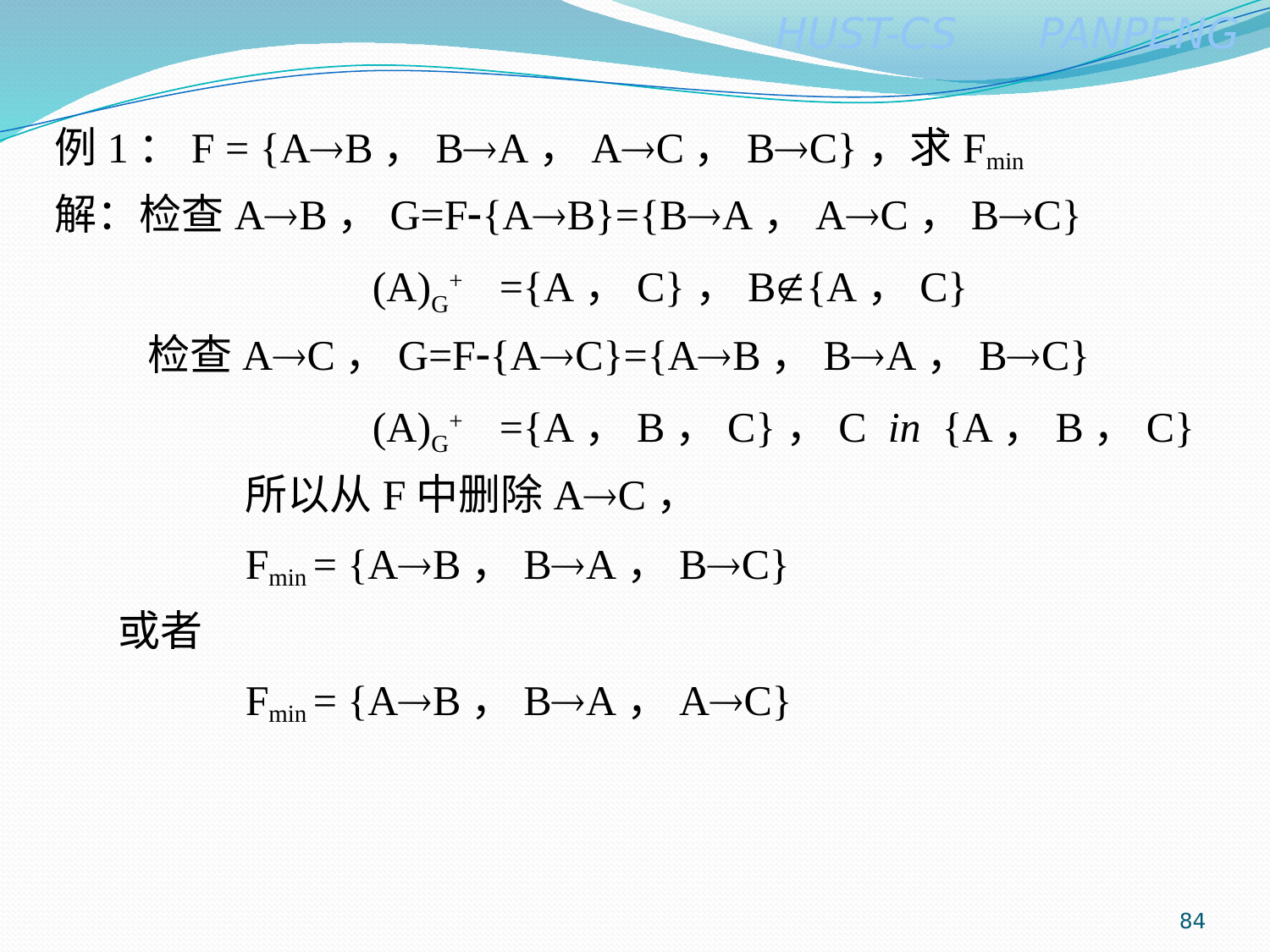

例1：F = {A→B，B→A，A→C，B→C}，求Fmin
解：检查A→B，G=F−{A→B}={B→A，A→C，B→C}
		(A)G+	={A，C}，B∉{A，C}
  检查A→C，G=F−{A→C}={A→B，B→A，B→C}
		(A)G+ 	={A，B，C}，C  in  {A，B，C}
	所以从F中删除A→C，
	Fmin = {A→B，B→A，B→C}
或者
	Fmin = {A→B，B→A，A→C}
84